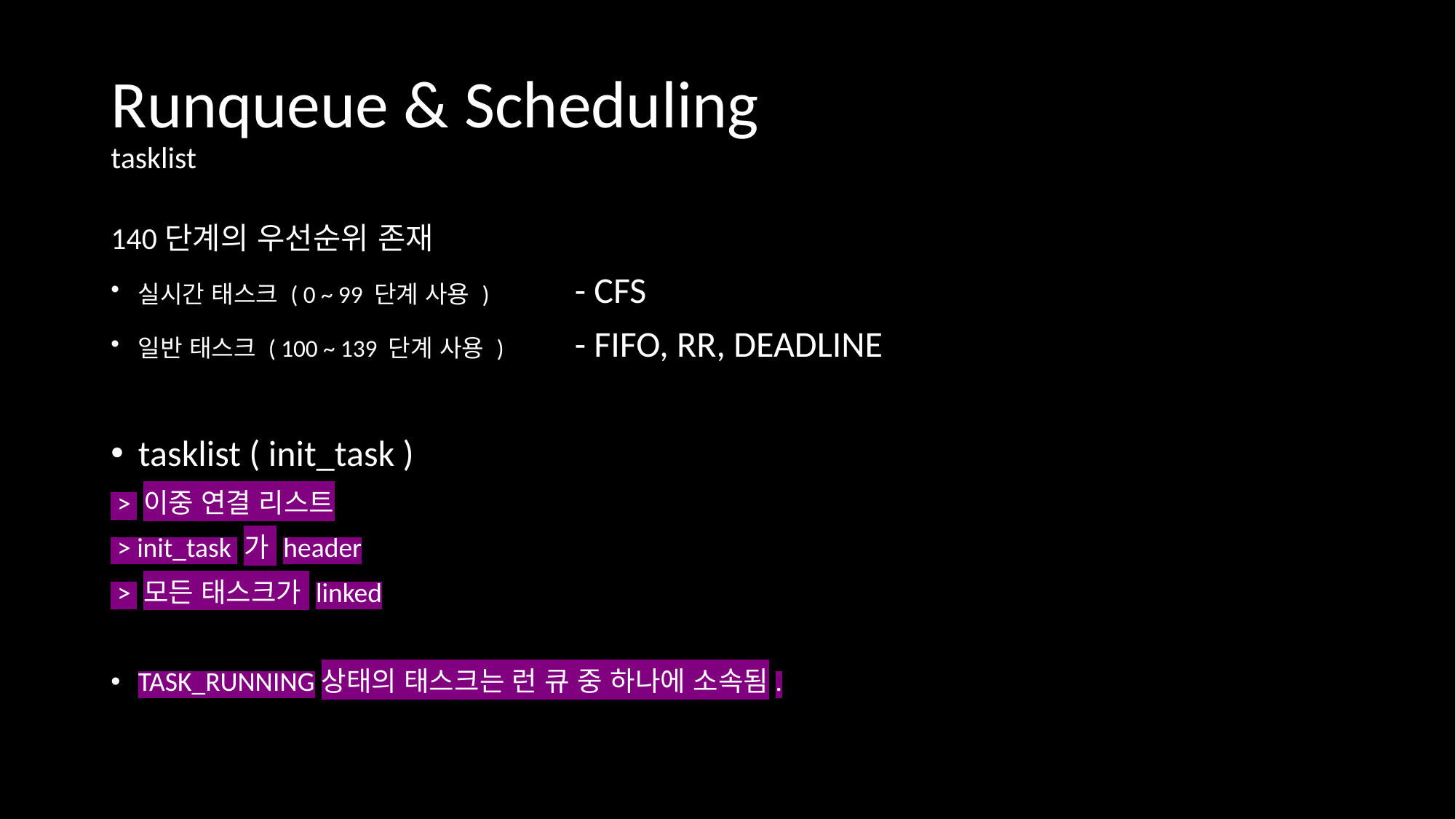

# Runqueue & Scheduling tasklist
140단계의 우선순위 존재
실시간 태스크 ( 0 ~ 99 단계 사용 )	- CFS
일반 태스크 ( 100 ~ 139 단계 사용 )	- FIFO, RR, DEADLINE

tasklist ( init_task )
 > 이중 연결 리스트
 > init_task 가 header
 > 모든 태스크가 linked

TASK_RUNNING상태의 태스크는 런 큐 중 하나에 소속됨.